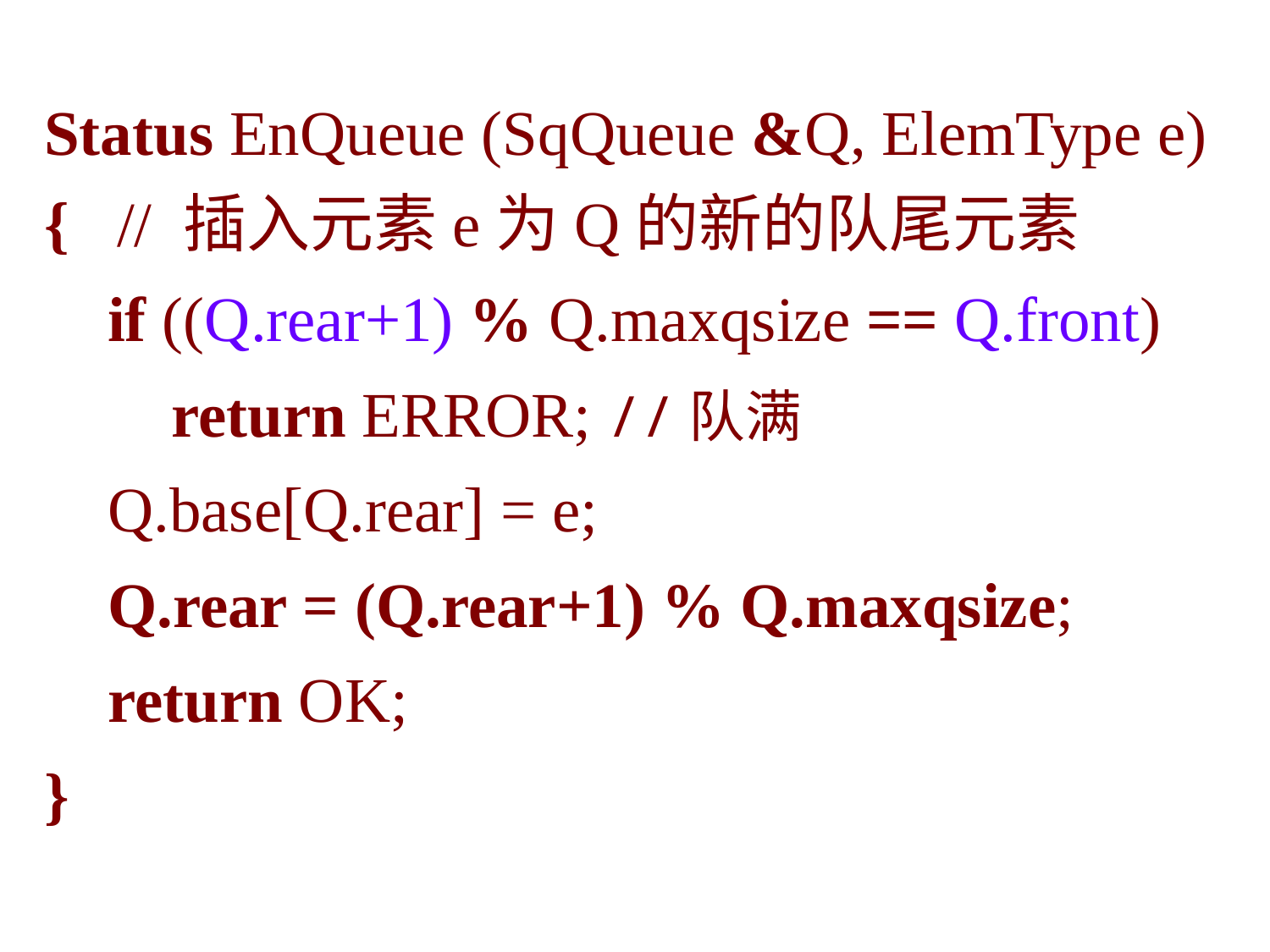

Status EnQueue (SqQueue &Q, ElemType e) {   // 插入元素e为Q的新的队尾元素
    if ((Q.rear+1) % Q.maxqsize == Q.front)
        return ERROR; //队满
    Q.base[Q.rear] = e;
    Q.rear = (Q.rear+1) % Q.maxqsize;
    return OK;
}